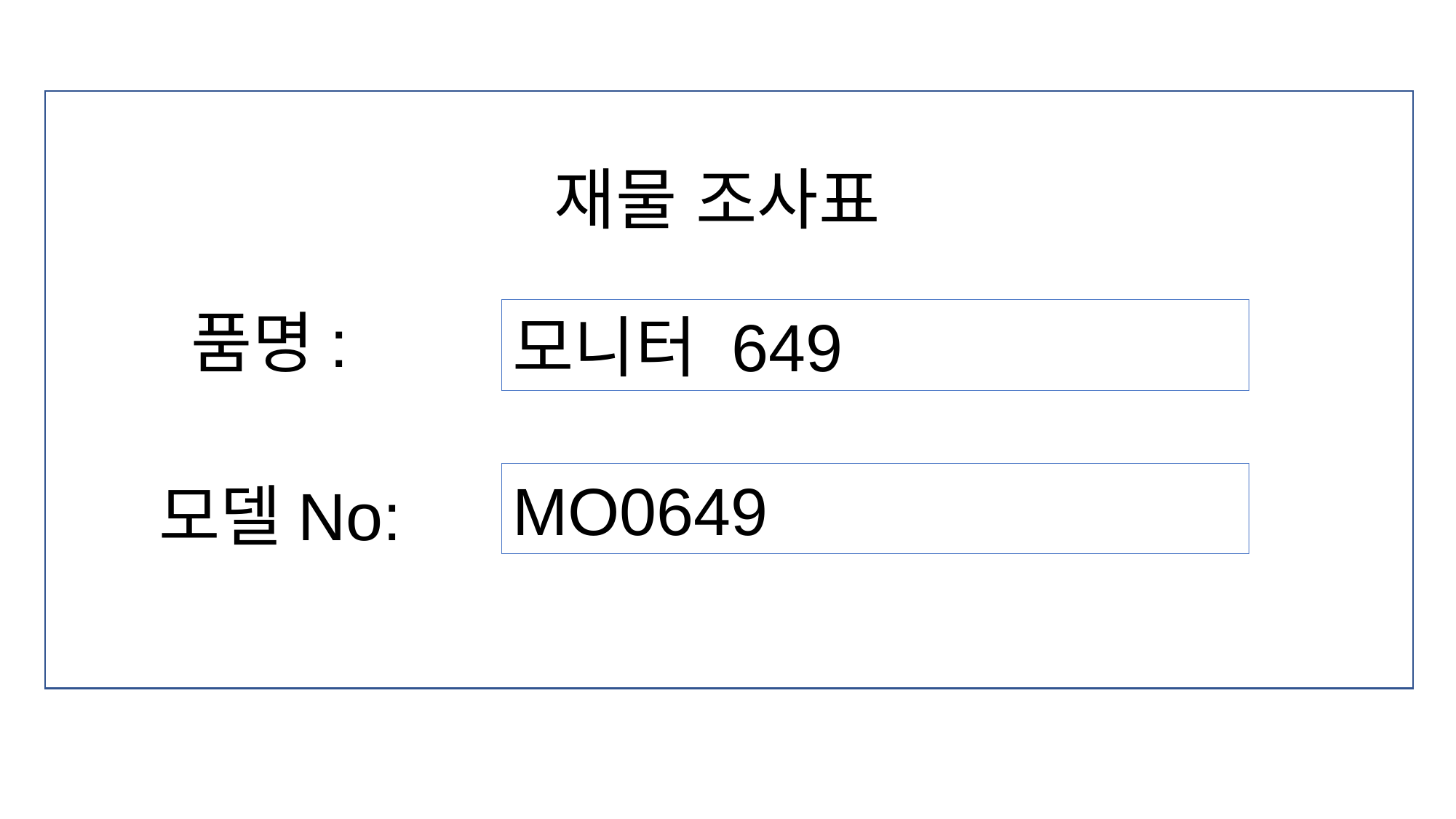

재물 조사표
품명:
모니터 649
MO0649
모델No: